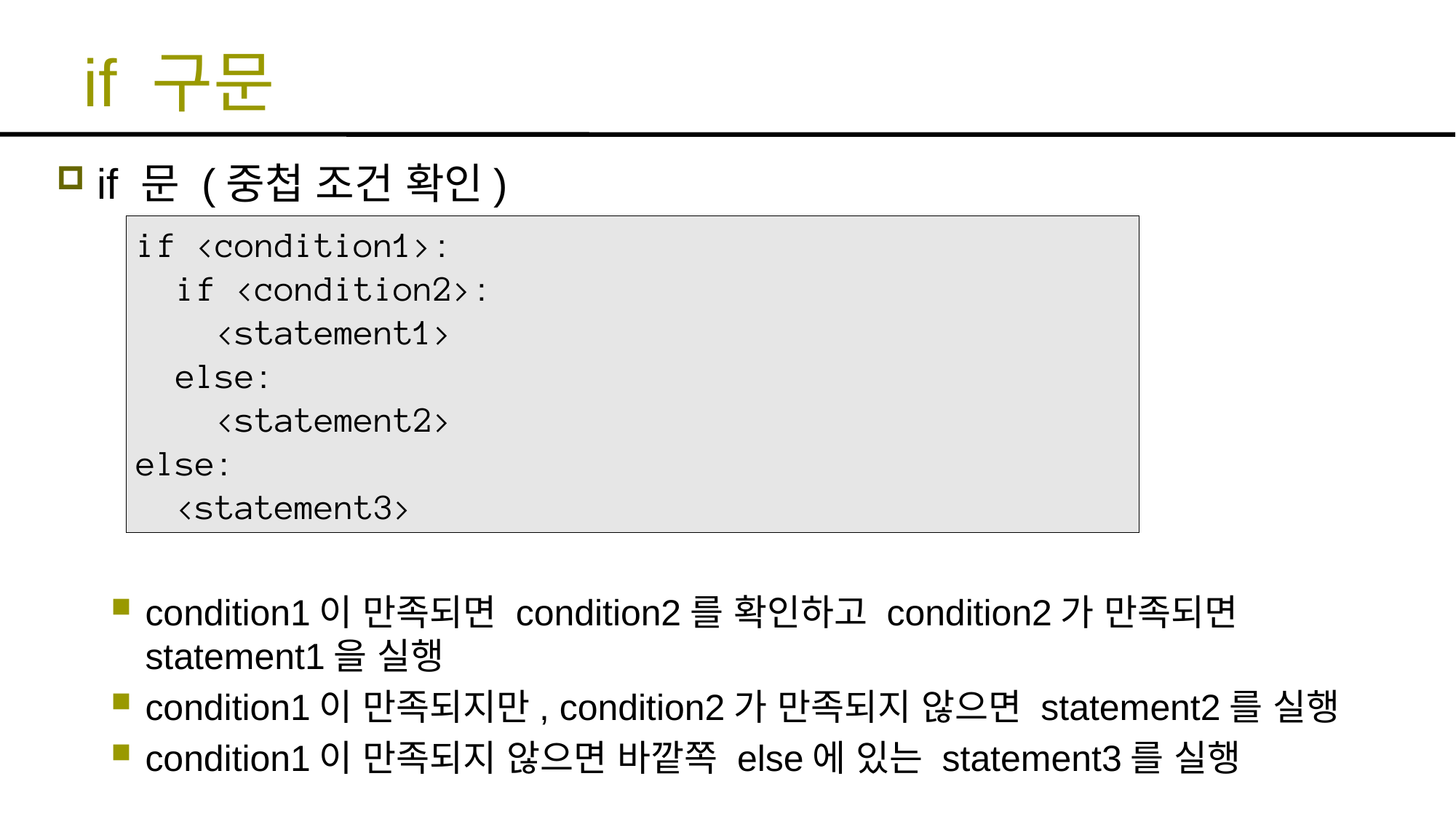

# if 구문
if 문 (중첩 조건 확인)

condition1이 만족되면 condition2를 확인하고 condition2가 만족되면 statement1을 실행
condition1이 만족되지만, condition2가 만족되지 않으면 statement2를 실행
condition1이 만족되지 않으면 바깥쪽 else에 있는 statement3를 실행
if <condition1>:
  if <condition2>:
    <statement1>
  else:
    <statement2>
else:
  <statement3>